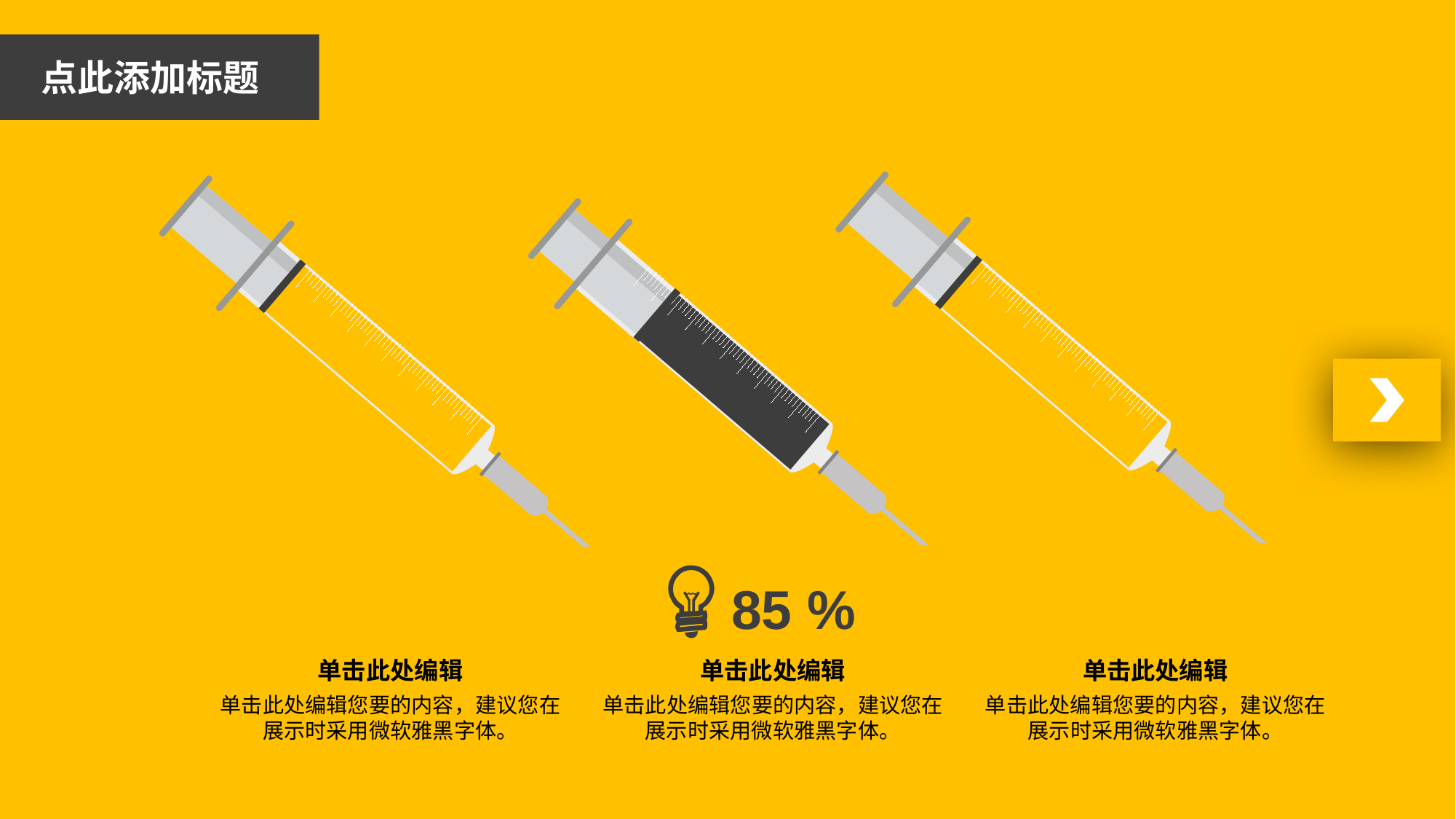

点此添加标题

60 %
85 %
45 %

单击此处编辑
单击此处编辑您要的内容，建议您在展示时采用微软雅黑字体。
单击此处编辑
单击此处编辑您要的内容，建议您在展示时采用微软雅黑字体。
单击此处编辑
单击此处编辑您要的内容，建议您在展示时采用微软雅黑字体。